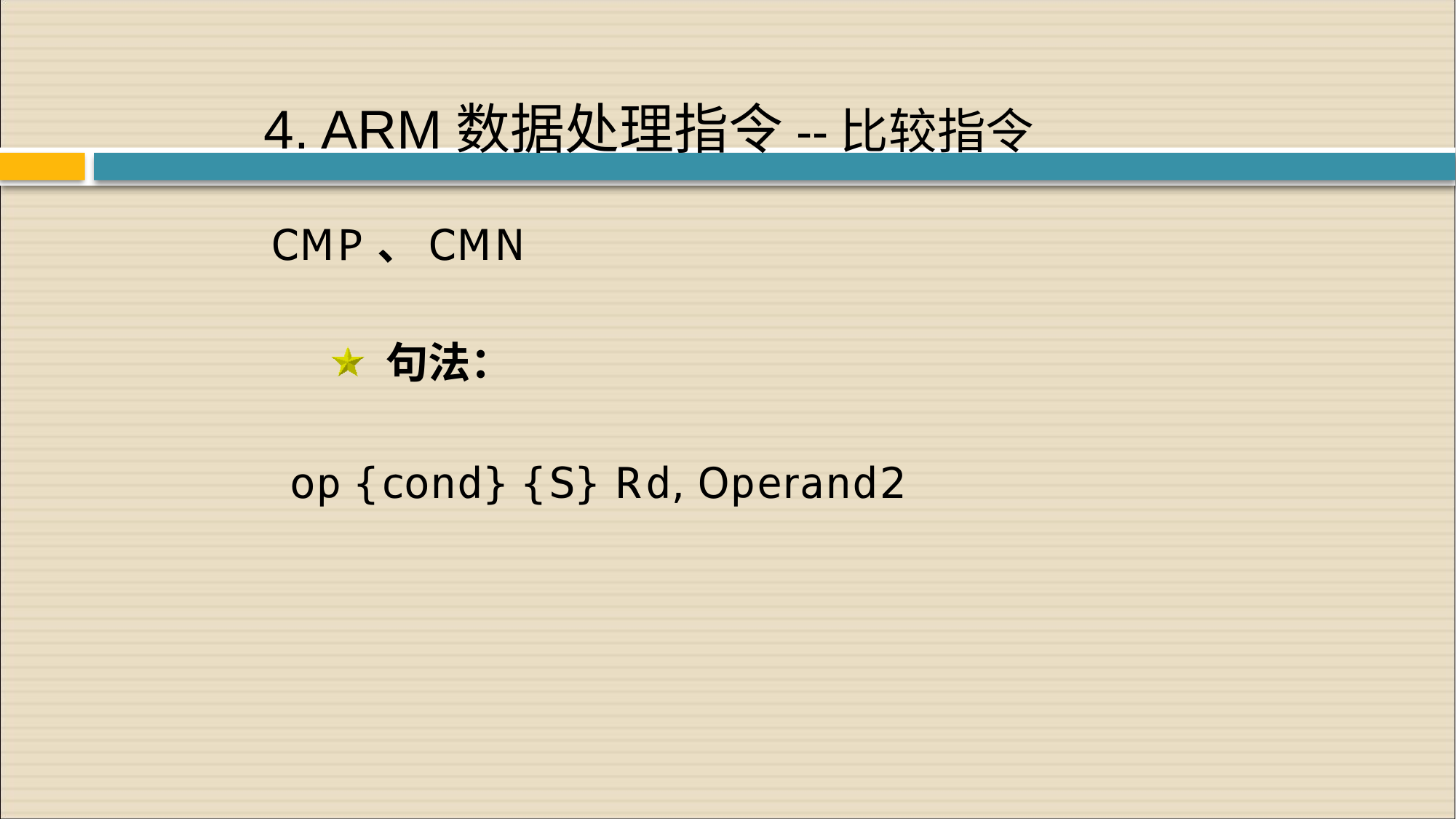

# 4. ARM数据处理指令--比较指令
CMP、CMN
 句法：
op {cond} {S} Rd, Operand2